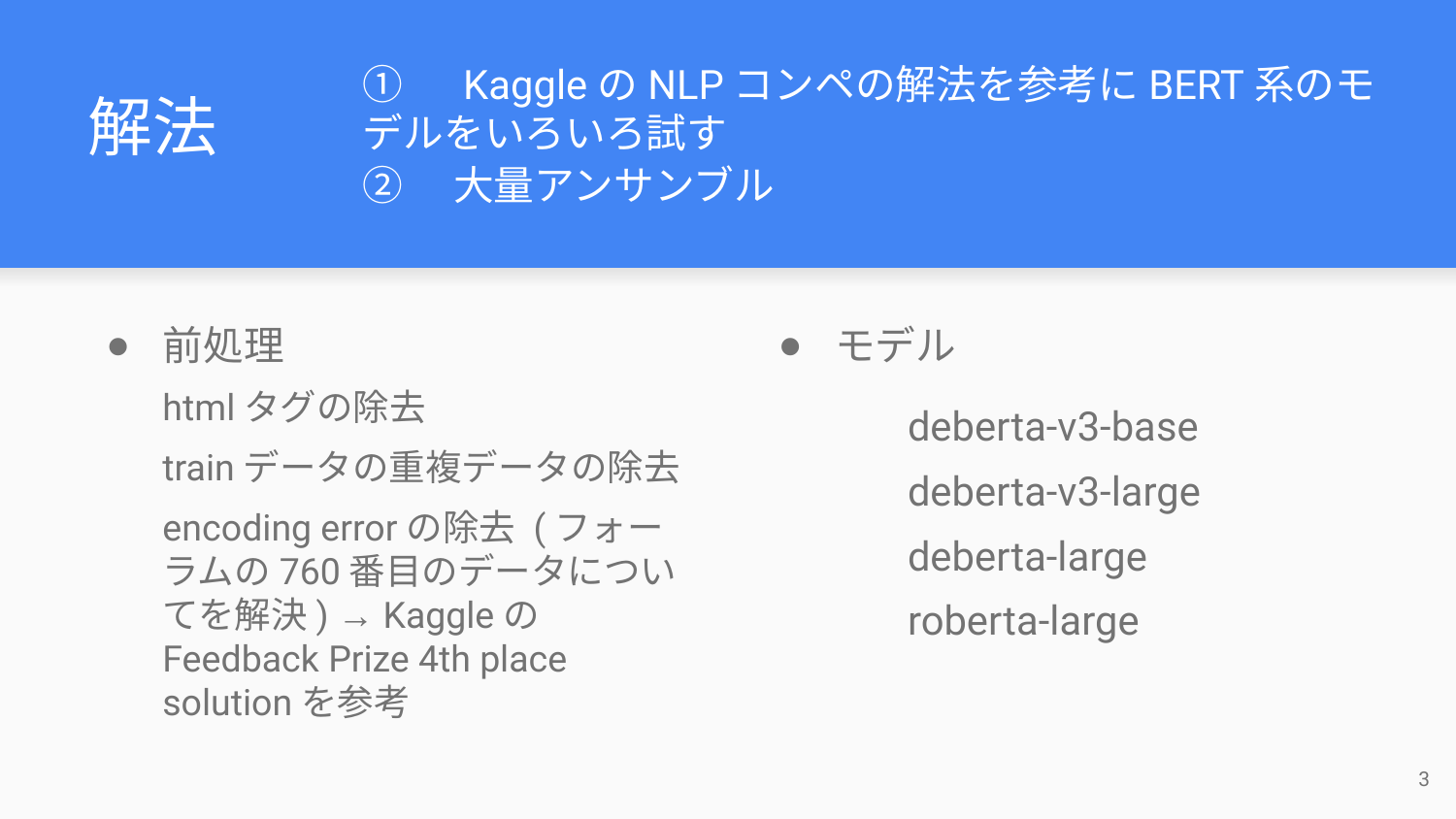

①　KaggleのNLPコンペの解法を参考にBERT系のモデルをいろいろ試す
②　大量アンサンブル
# 解法
前処理
htmlタグの除去
trainデータの重複データの除去
encoding errorの除去 (フォーラムの760番目のデータについてを解決) → KaggleのFeedback Prize 4th place solutionを参考

モデル
	deberta-v3-base
	deberta-v3-large
	deberta-large
	roberta-large

3